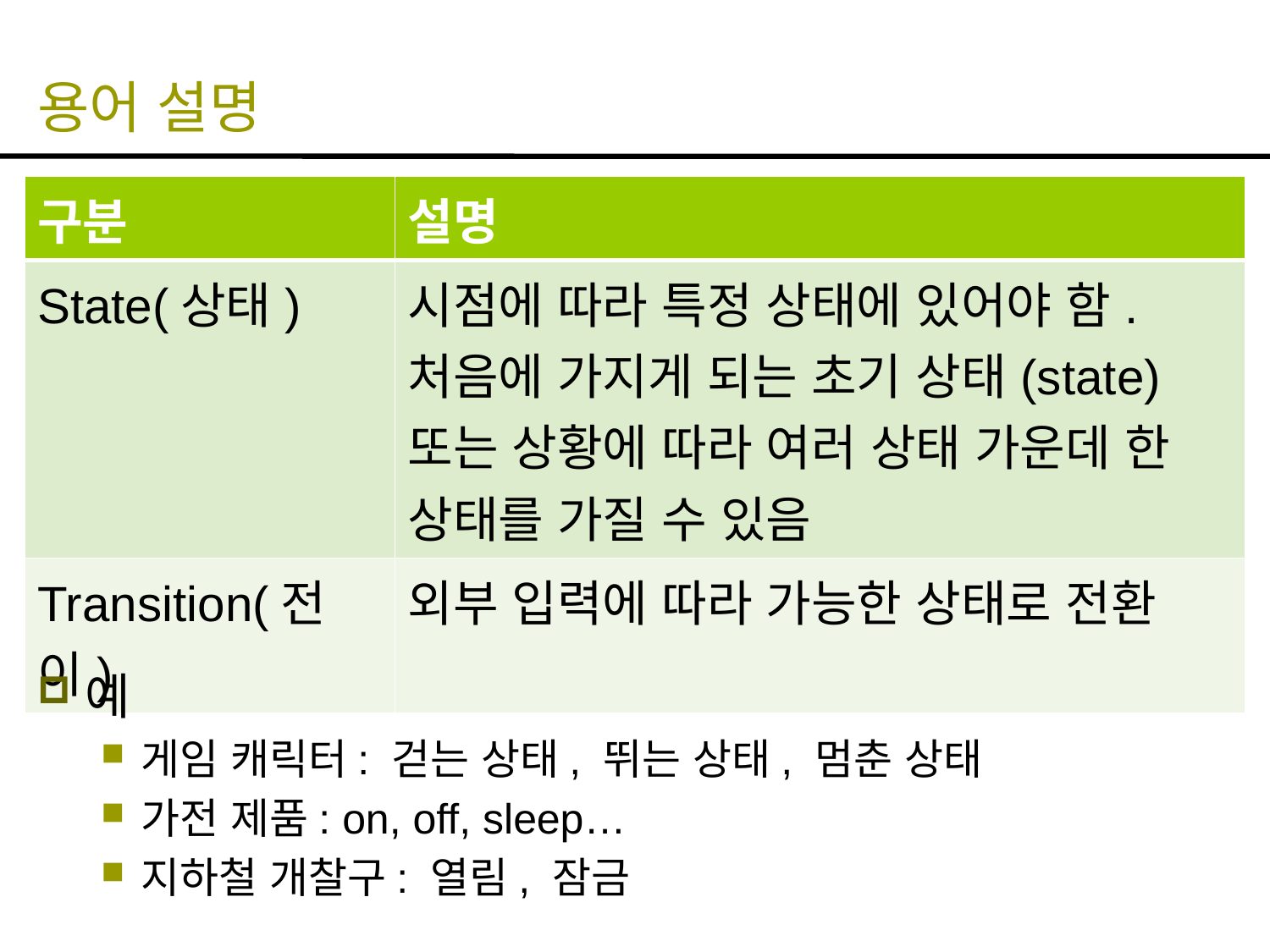

# 용어 설명
| 구분 | 설명 |
| --- | --- |
| State(상태) | 시점에 따라 특정 상태에 있어야 함. 처음에 가지게 되는 초기 상태(state) 또는 상황에 따라 여러 상태 가운데 한 상태를 가질 수 있음 |
| Transition(전이) | 외부 입력에 따라 가능한 상태로 전환 |
예
게임 캐릭터: 걷는 상태, 뛰는 상태, 멈춘 상태
가전 제품: on, off, sleep…
지하철 개찰구: 열림, 잠금